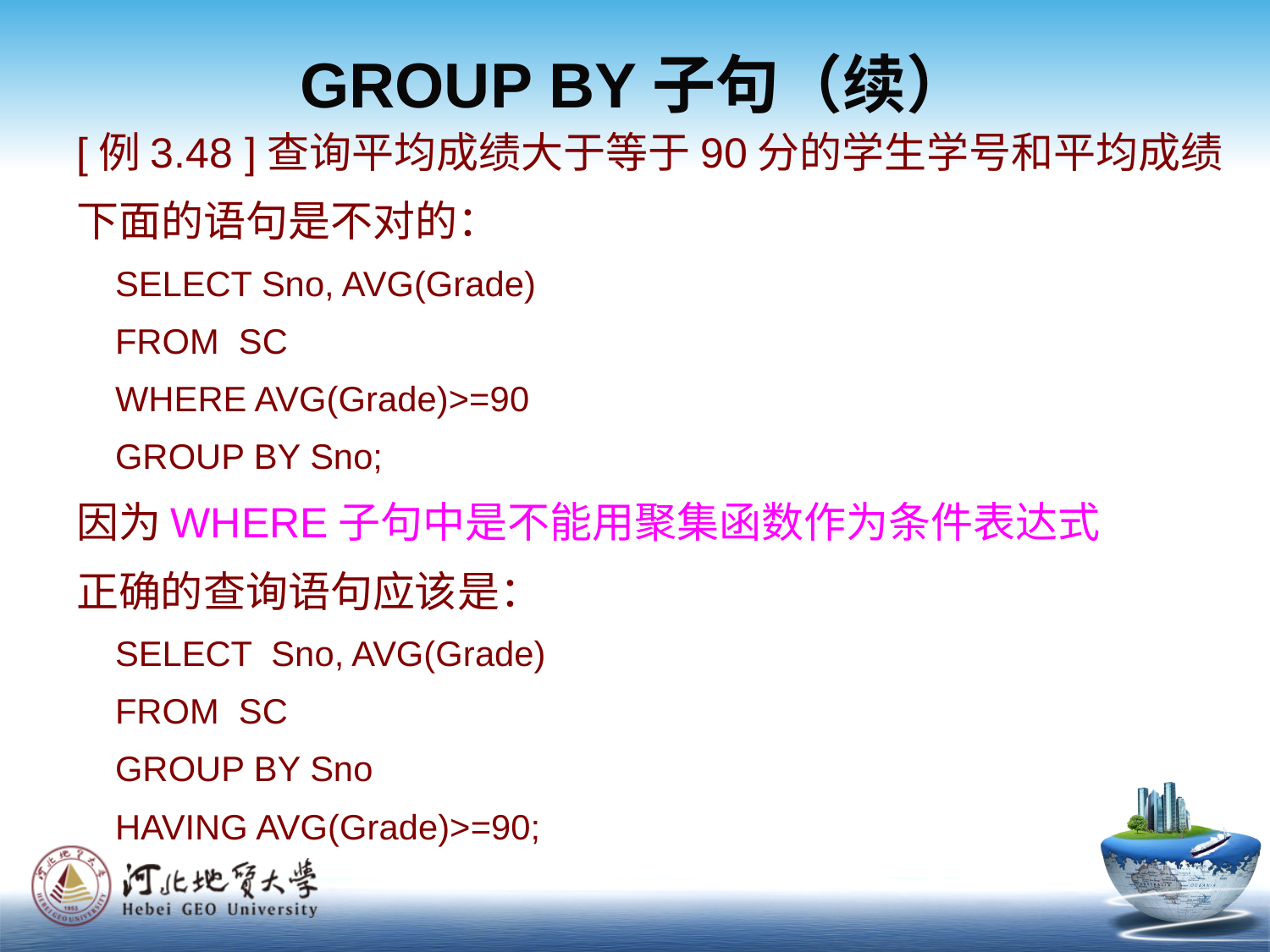

GROUP BY子句（续）
[例3.48 ]查询平均成绩大于等于90分的学生学号和平均成绩
下面的语句是不对的：
    SELECT Sno, AVG(Grade)
    FROM  SC
    WHERE AVG(Grade)>=90
    GROUP BY Sno;
因为WHERE子句中是不能用聚集函数作为条件表达式
正确的查询语句应该是：
    SELECT  Sno, AVG(Grade)
    FROM  SC
    GROUP BY Sno
    HAVING AVG(Grade)>=90;